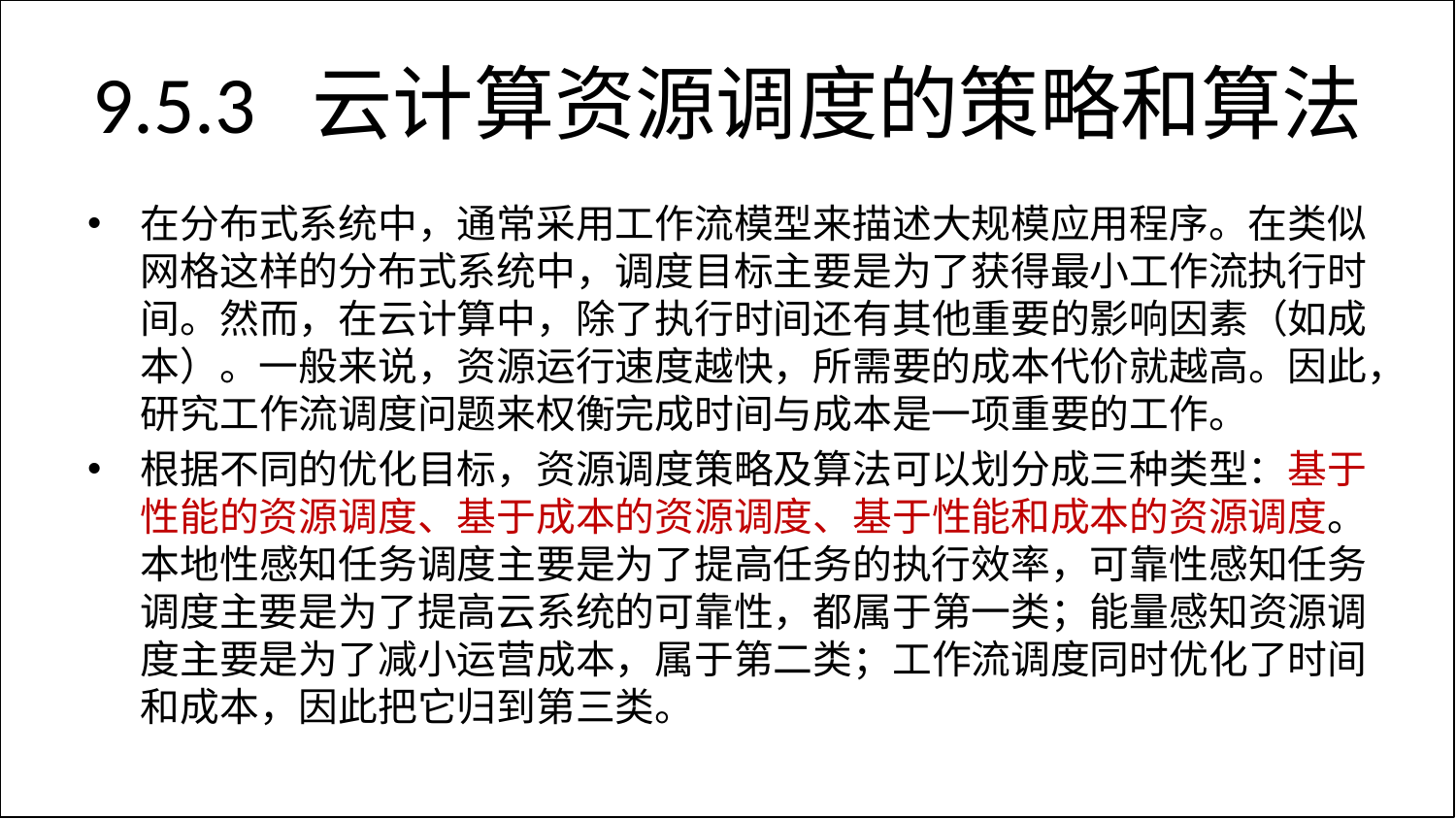

# 9.5.3  云计算资源调度的策略和算法
在分布式系统中，通常采用工作流模型来描述大规模应用程序。在类似网格这样的分布式系统中，调度目标主要是为了获得最小工作流执行时间。然而，在云计算中，除了执行时间还有其他重要的影响因素（如成本）。一般来说，资源运行速度越快，所需要的成本代价就越高。因此，研究工作流调度问题来权衡完成时间与成本是一项重要的工作。
根据不同的优化目标，资源调度策略及算法可以划分成三种类型：基于性能的资源调度、基于成本的资源调度、基于性能和成本的资源调度。本地性感知任务调度主要是为了提高任务的执行效率，可靠性感知任务调度主要是为了提高云系统的可靠性，都属于第一类；能量感知资源调度主要是为了减小运营成本，属于第二类；工作流调度同时优化了时间和成本，因此把它归到第三类。